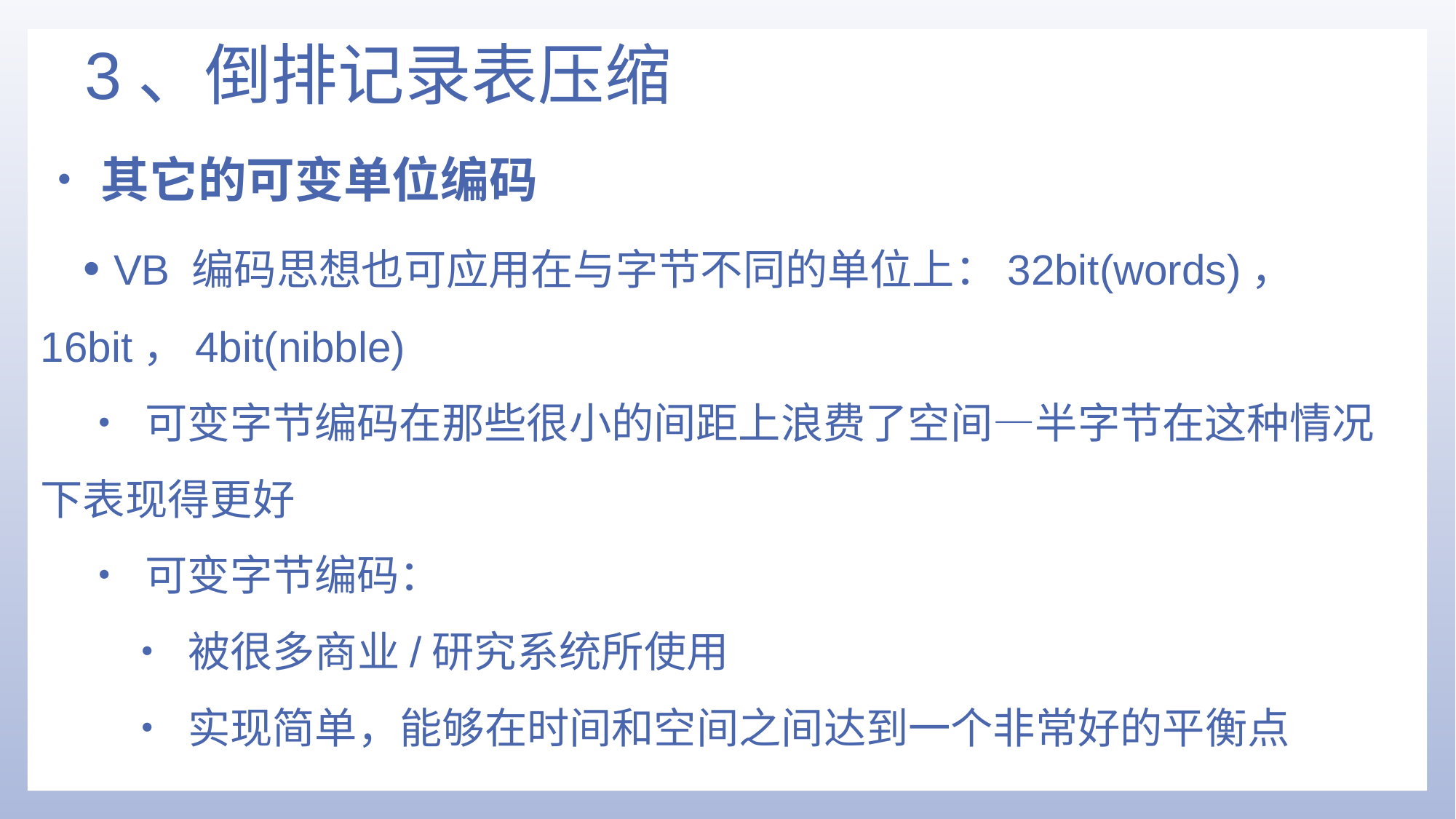

# 3、倒排记录表压缩
•其它的可变单位编码
• VB 编码思想也可应用在与字节不同的单位上：32bit(words)， 16bit，4bit(nibble)
• 可变字节编码在那些很小的间距上浪费了空间—半字节在这种情况下表现得更好
• 可变字节编码：
• 被很多商业/研究系统所使用
• 实现简单，能够在时间和空间之间达到一个非常好的平衡点